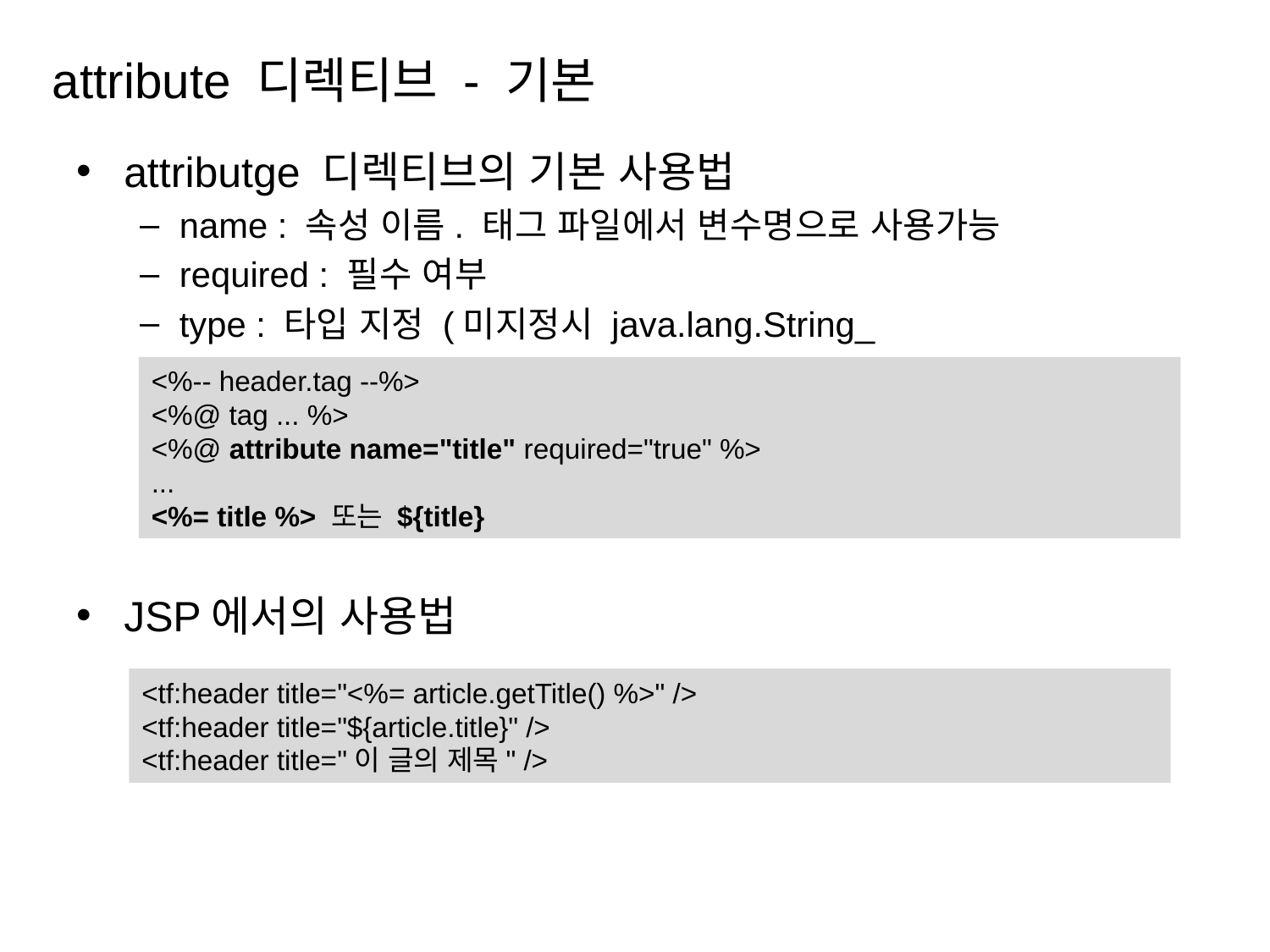

# attribute 디렉티브 - 기본
attributge 디렉티브의 기본 사용법
name : 속성 이름. 태그 파일에서 변수명으로 사용가능
required : 필수 여부
type : 타입 지정 (미지정시 java.lang.String_

JSP에서의 사용법
<%-- header.tag --%>
<%@ tag ... %>
<%@ attribute name="title" required="true" %>
...
<%= title %> 또는 ${title}
<tf:header title="<%= article.getTitle() %>" />
<tf:header title="${article.title}" />
<tf:header title="이 글의 제목" />